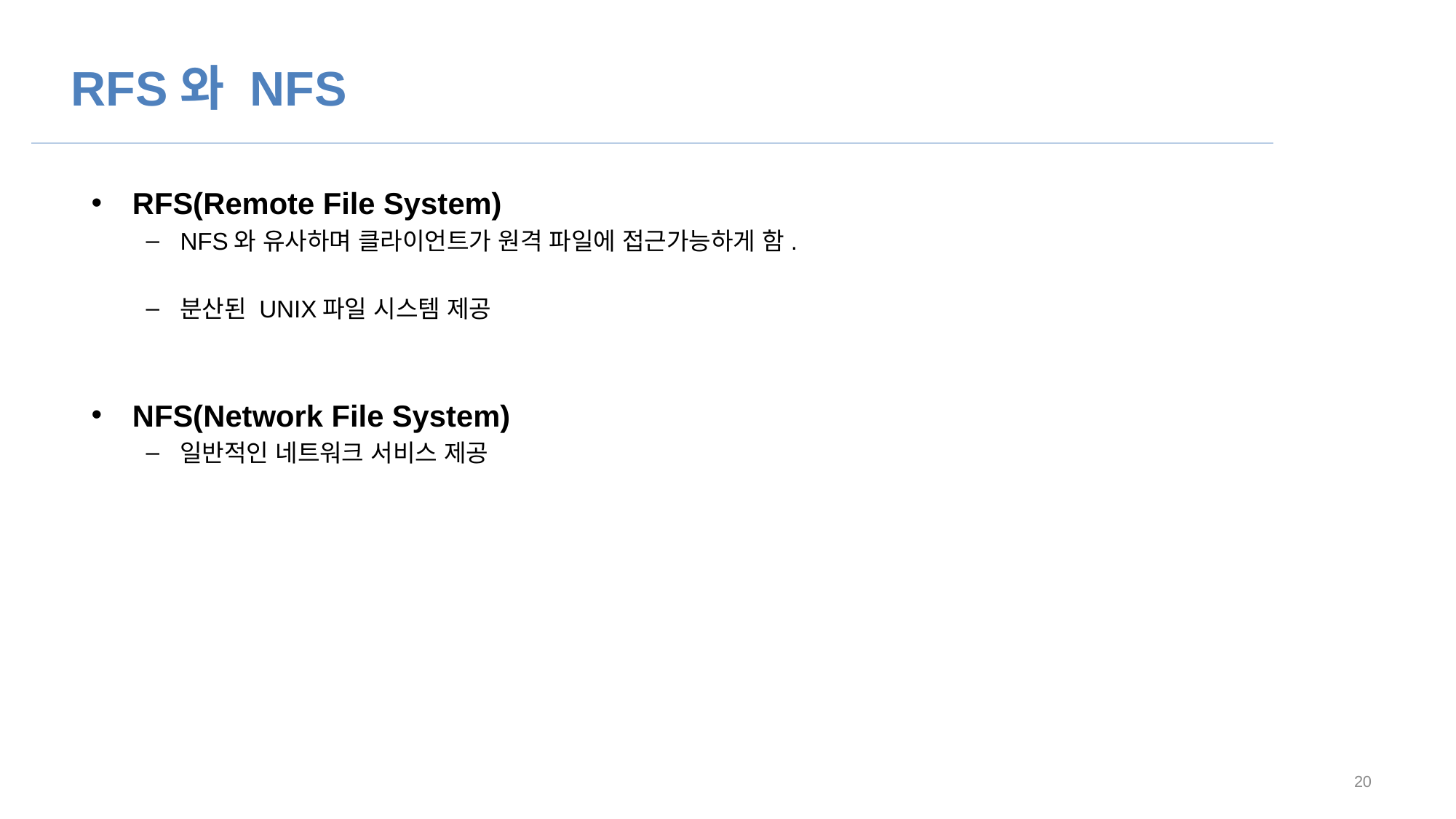

RFS와 NFS
RFS(Remote File System)
NFS와 유사하며 클라이언트가 원격 파일에 접근가능하게 함.

분산된 UNIX파일 시스템 제공

NFS(Network File System)
일반적인 네트워크 서비스 제공

20